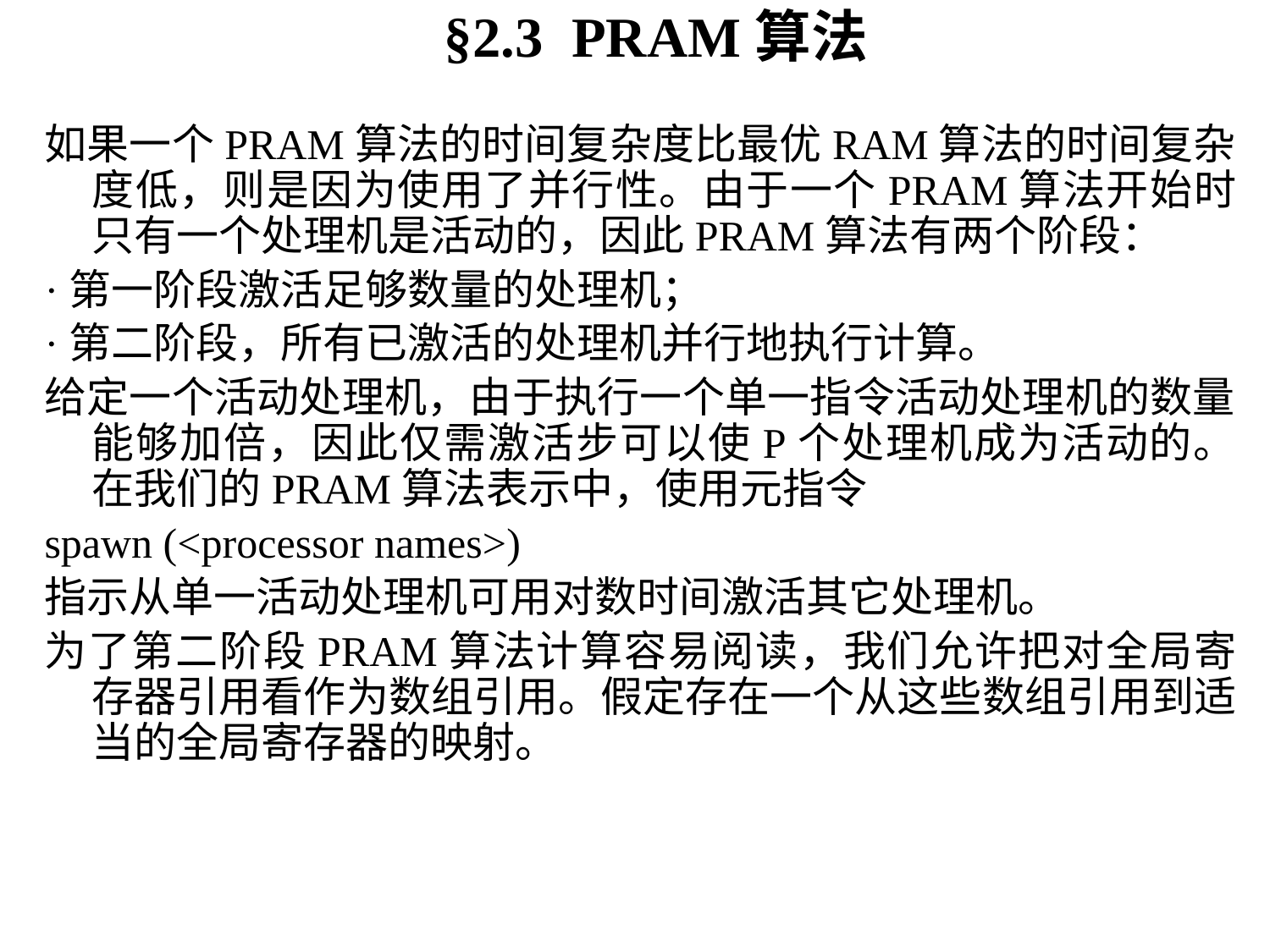

# §2.3  PRAM算法
如果一个PRAM算法的时间复杂度比最优RAM算法的时间复杂度低，则是因为使用了并行性。由于一个PRAM算法开始时只有一个处理机是活动的，因此PRAM算法有两个阶段：
·第一阶段激活足够数量的处理机；
·第二阶段，所有已激活的处理机并行地执行计算。
给定一个活动处理机，由于执行一个单一指令活动处理机的数量能够加倍，因此仅需激活步可以使P个处理机成为活动的。在我们的PRAM算法表示中，使用元指令
spawn (<processor names>)
指示从单一活动处理机可用对数时间激活其它处理机。
为了第二阶段PRAM算法计算容易阅读，我们允许把对全局寄存器引用看作为数组引用。假定存在一个从这些数组引用到适当的全局寄存器的映射。